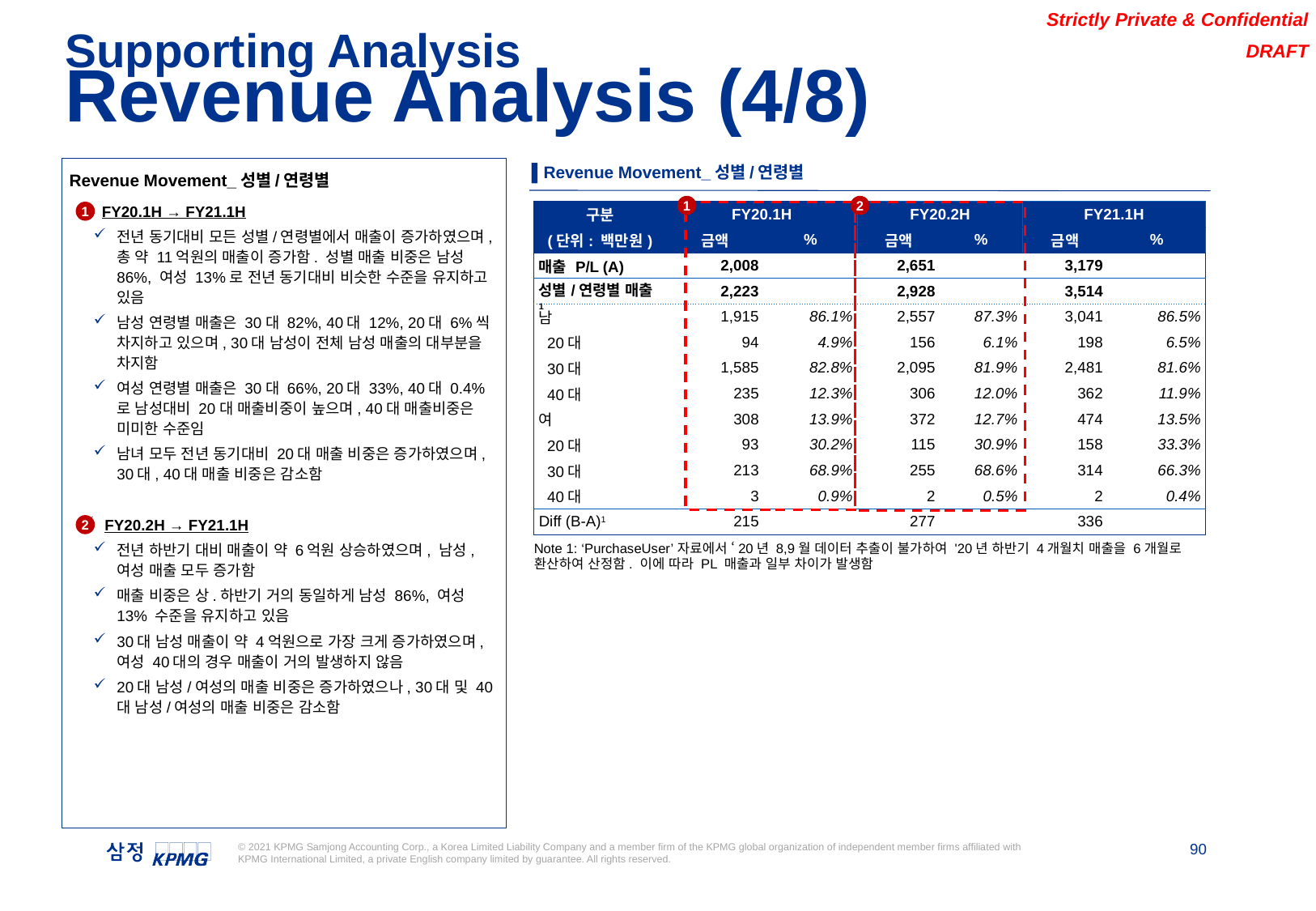

Supporting Analysis
Revenue Analysis (4/8)
▌Revenue Movement_성별/연령별

Revenue Movement_성별/연령별
FY20.1H → FY21.1H
전년 동기대비 모든 성별/연령별에서 매출이 증가하였으며, 총 약 11억원의 매출이 증가함. 성별 매출 비중은 남성 86%, 여성 13%로 전년 동기대비 비슷한 수준을 유지하고 있음
남성 연령별 매출은 30대 82%, 40대 12%, 20대 6%씩 차지하고 있으며, 30대 남성이 전체 남성 매출의 대부분을 차지함
여성 연령별 매출은 30대 66%, 20대 33%, 40대 0.4%로 남성대비 20대 매출비중이 높으며, 40대 매출비중은 미미한 수준임
남녀 모두 전년 동기대비 20대 매출 비중은 증가하였으며, 30대, 40대 매출 비중은 감소함

FY20.2H → FY21.1H
전년 하반기 대비 매출이 약 6억원 상승하였으며, 남성, 여성 매출 모두 증가함
매출 비중은 상.하반기 거의 동일하게 남성 86%, 여성 13% 수준을 유지하고 있음
30대 남성 매출이 약 4억원으로 가장 크게 증가하였으며, 여성 40대의 경우 매출이 거의 발생하지 않음
20대 남성/여성의 매출 비중은 증가하였으나, 30대 및 40대 남성/여성의 매출 비중은 감소함

1
2
| 구분 | FY20.1H |  | FY20.2H |  | FY21.1H |  |
| --- | --- | --- | --- | --- | --- | --- |
| (단위: 백만원) | 금액 | % | 금액 | % | 금액 | % |
| 매출 P/L (A) | 2,008 |  | 2,651 |  | 3,179 |  |
| 성별/연령별 매출1 | 2,223 |  | 2,928 |  | 3,514 |  |
| 남 | 1,915 | 86.1% | 2,557 | 87.3% | 3,041 | 86.5% |
| 20대 | 94 | 4.9% | 156 | 6.1% | 198 | 6.5% |
| 30대 | 1,585 | 82.8% | 2,095 | 81.9% | 2,481 | 81.6% |
| 40대 | 235 | 12.3% | 306 | 12.0% | 362 | 11.9% |
| 여 | 308 | 13.9% | 372 | 12.7% | 474 | 13.5% |
| 20대 | 93 | 30.2% | 115 | 30.9% | 158 | 33.3% |
| 30대 | 213 | 68.9% | 255 | 68.6% | 314 | 66.3% |
| 40대 | 3 | 0.9% | 2 | 0.5% | 2 | 0.4% |
| Diff (B-A)1 | 215 |  | 277 |  | 336 |  |
1

2
Note 1: ‘PurchaseUser’자료에서 ‘20년 8,9월 데이터 추출이 불가하여 '20년 하반기 4개월치 매출을 6개월로 환산하여 산정함. 이에 따라 PL 매출과 일부 차이가 발생함